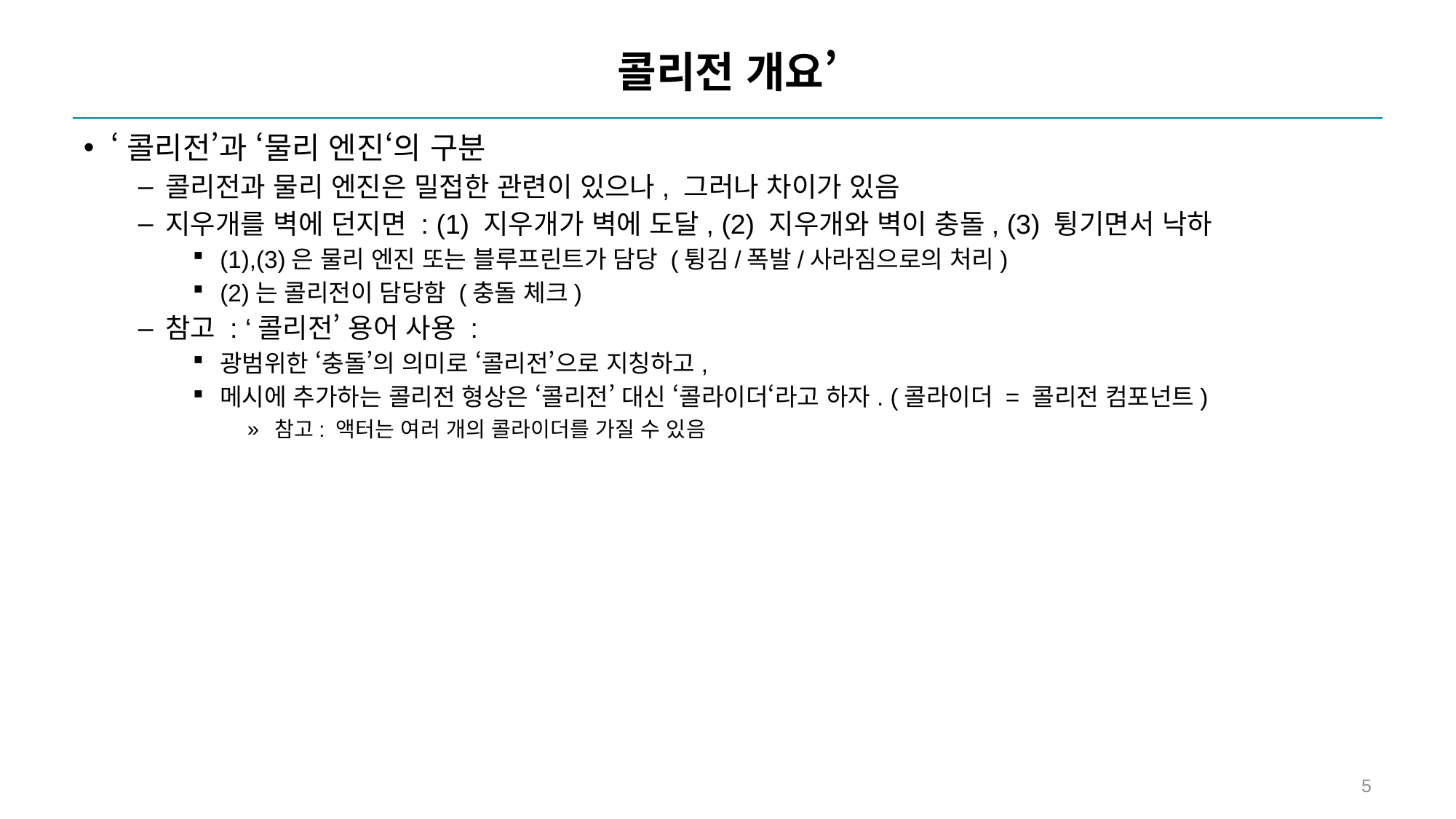

# 콜리전 개요’
‘콜리전’과 ‘물리 엔진‘의 구분
콜리전과 물리 엔진은 밀접한 관련이 있으나, 그러나 차이가 있음
지우개를 벽에 던지면 : (1) 지우개가 벽에 도달, (2) 지우개와 벽이 충돌, (3) 튕기면서 낙하
(1),(3)은 물리 엔진 또는 블루프린트가 담당 (튕김/폭발/사라짐으로의 처리)
(2)는 콜리전이 담당함 (충돌 체크)
참고 : ‘콜리전’ 용어 사용 :
광범위한 ‘충돌’의 의미로 ‘콜리전’으로 지칭하고,
메시에 추가하는 콜리전 형상은 ‘콜리전’ 대신 ‘콜라이더‘라고 하자. (콜라이더 = 콜리전 컴포넌트)
참고: 액터는 여러 개의 콜라이더를 가질 수 있음

5